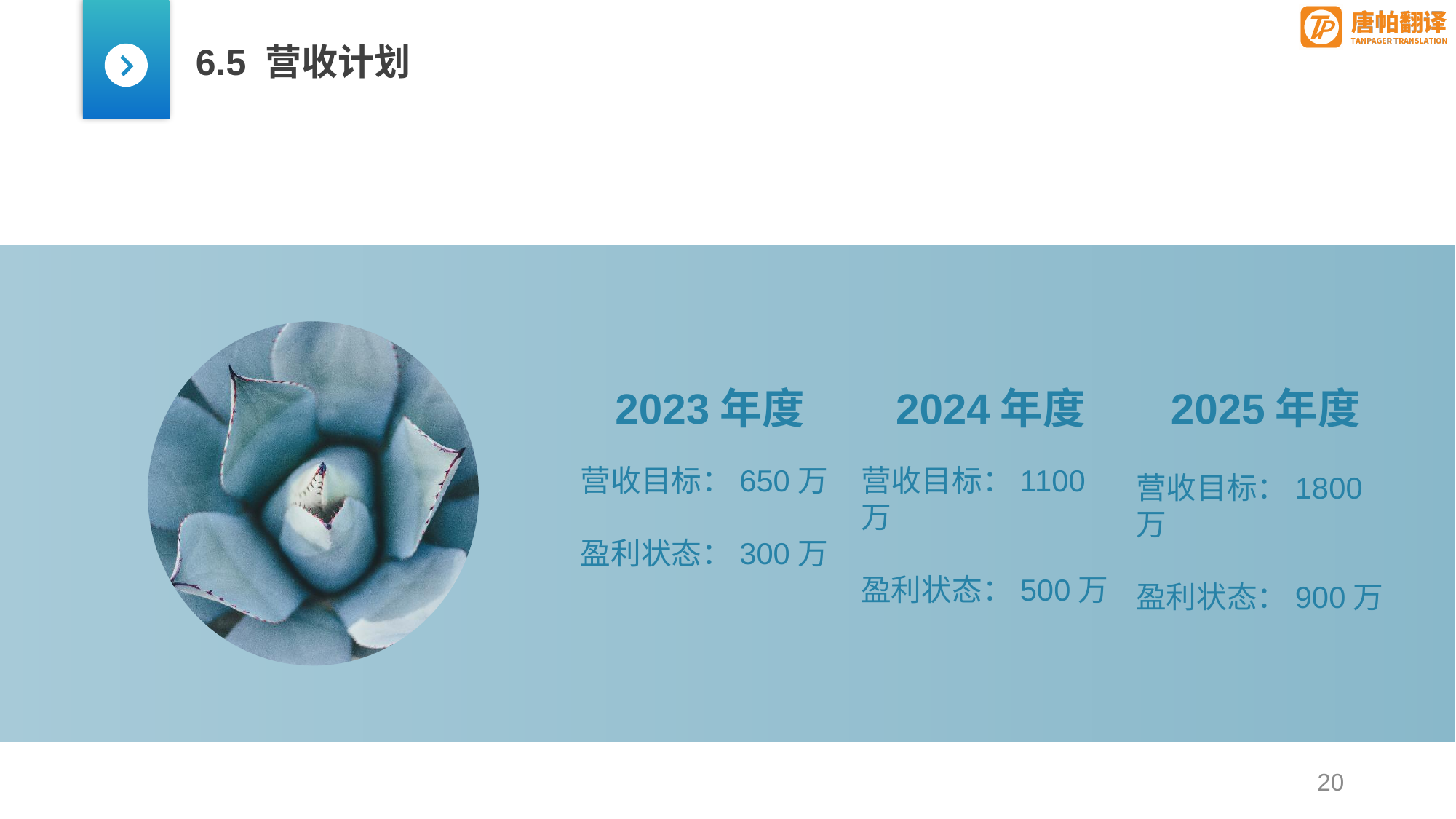

6.5 营收计划

2023年度

营收目标：650万

盈利状态：300万
2024年度

营收目标：1100万

盈利状态：500万
2025年度

营收目标：1800万

盈利状态：900万
20